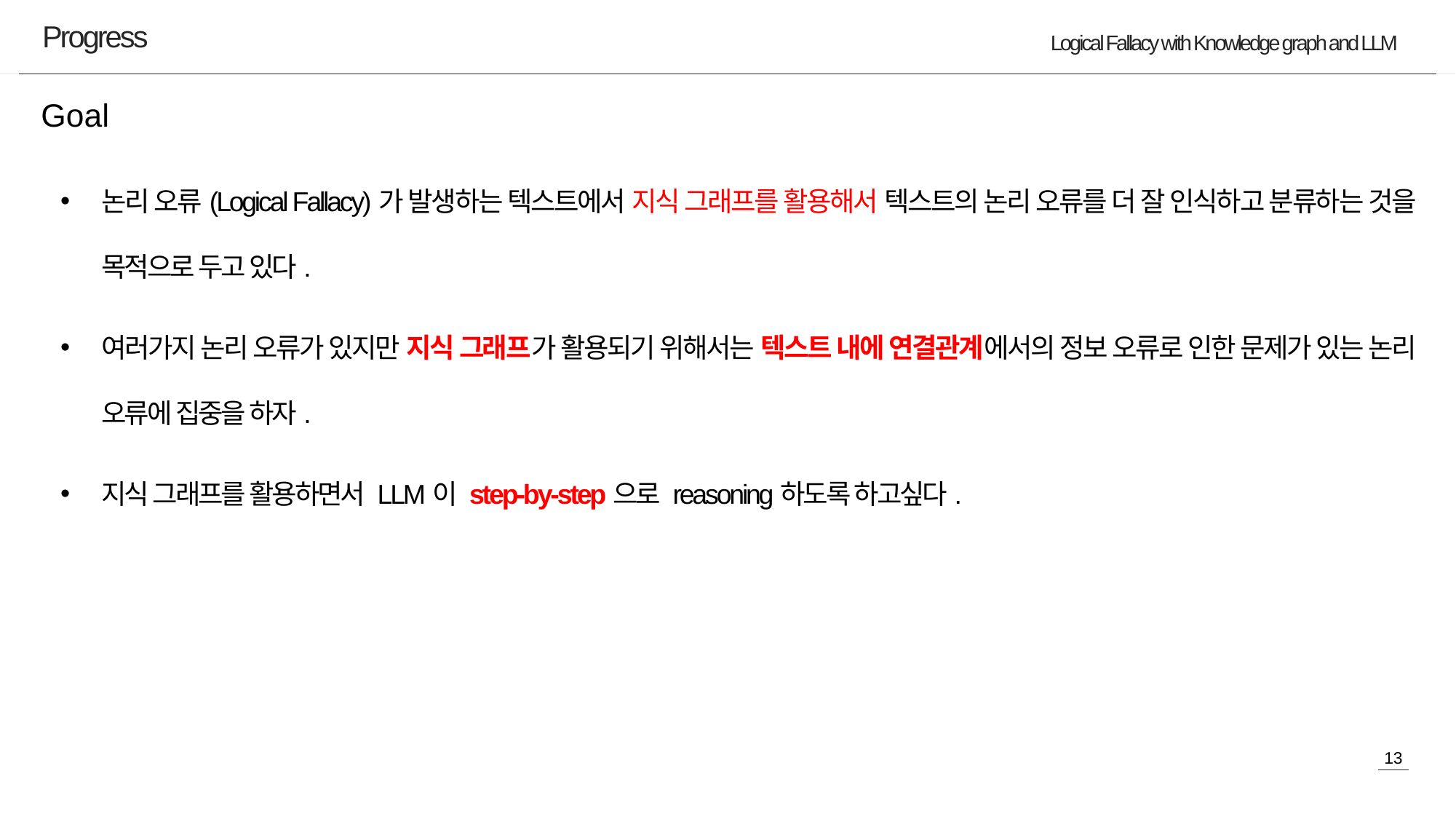

Progress
Goal
논리 오류(Logical Fallacy)가 발생하는 텍스트에서 지식 그래프를 활용해서 텍스트의 논리 오류를 더 잘 인식하고 분류하는 것을 목적으로 두고 있다.
여러가지 논리 오류가 있지만 지식 그래프가 활용되기 위해서는 텍스트 내에 연결관계에서의 정보 오류로 인한 문제가 있는 논리 오류에 집중을 하자.
지식 그래프를 활용하면서 LLM이 step-by-step으로 reasoning하도록 하고싶다.